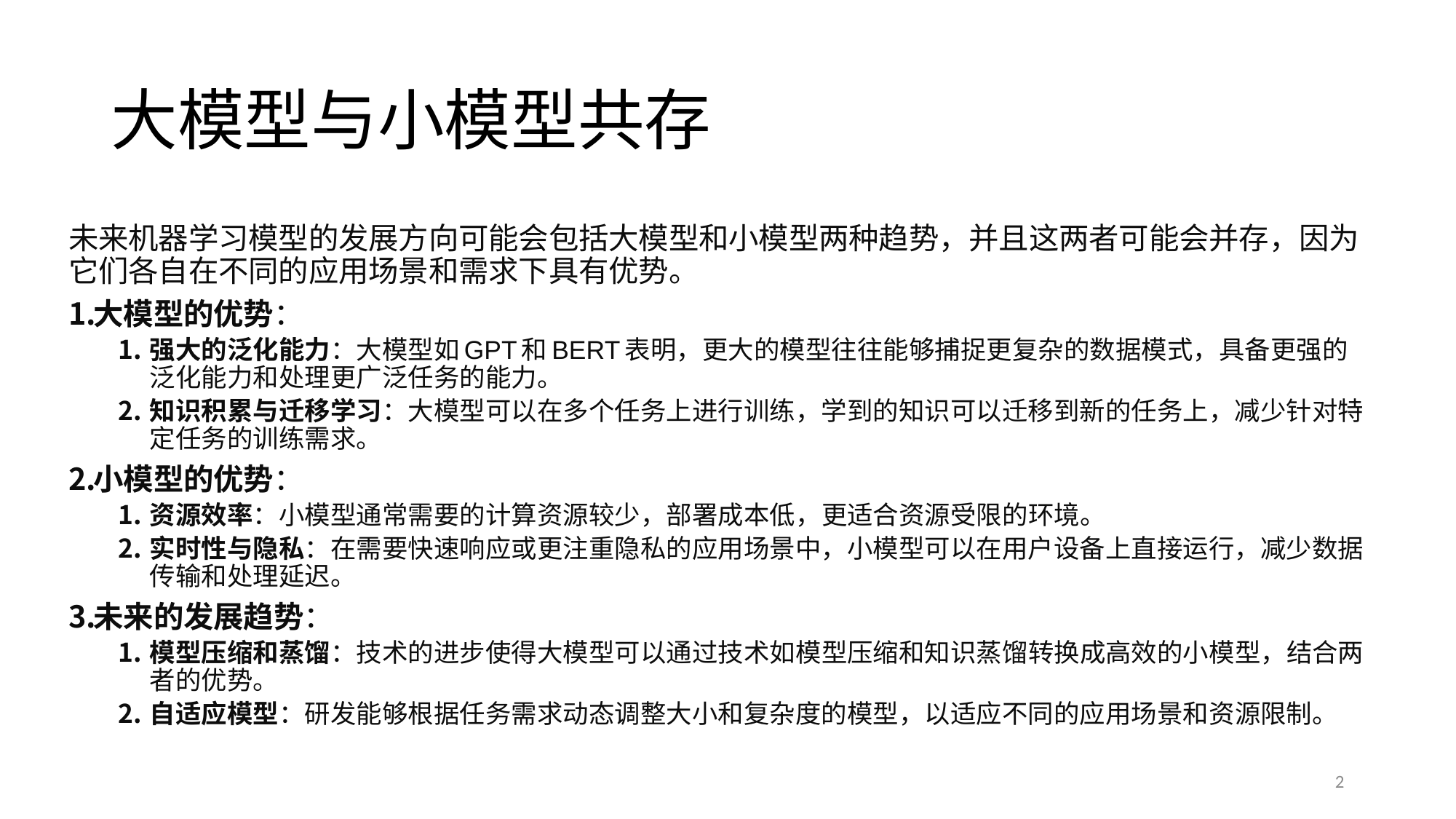

# 大模型与小模型共存
未来机器学习模型的发展方向可能会包括大模型和小模型两种趋势，并且这两者可能会并存，因为它们各自在不同的应用场景和需求下具有优势。
大模型的优势：
强大的泛化能力：大模型如GPT和BERT表明，更大的模型往往能够捕捉更复杂的数据模式，具备更强的泛化能力和处理更广泛任务的能力。
知识积累与迁移学习：大模型可以在多个任务上进行训练，学到的知识可以迁移到新的任务上，减少针对特定任务的训练需求。
小模型的优势：
资源效率：小模型通常需要的计算资源较少，部署成本低，更适合资源受限的环境。
实时性与隐私：在需要快速响应或更注重隐私的应用场景中，小模型可以在用户设备上直接运行，减少数据传输和处理延迟。
未来的发展趋势：
模型压缩和蒸馏：技术的进步使得大模型可以通过技术如模型压缩和知识蒸馏转换成高效的小模型，结合两者的优势。
自适应模型：研发能够根据任务需求动态调整大小和复杂度的模型，以适应不同的应用场景和资源限制。

2